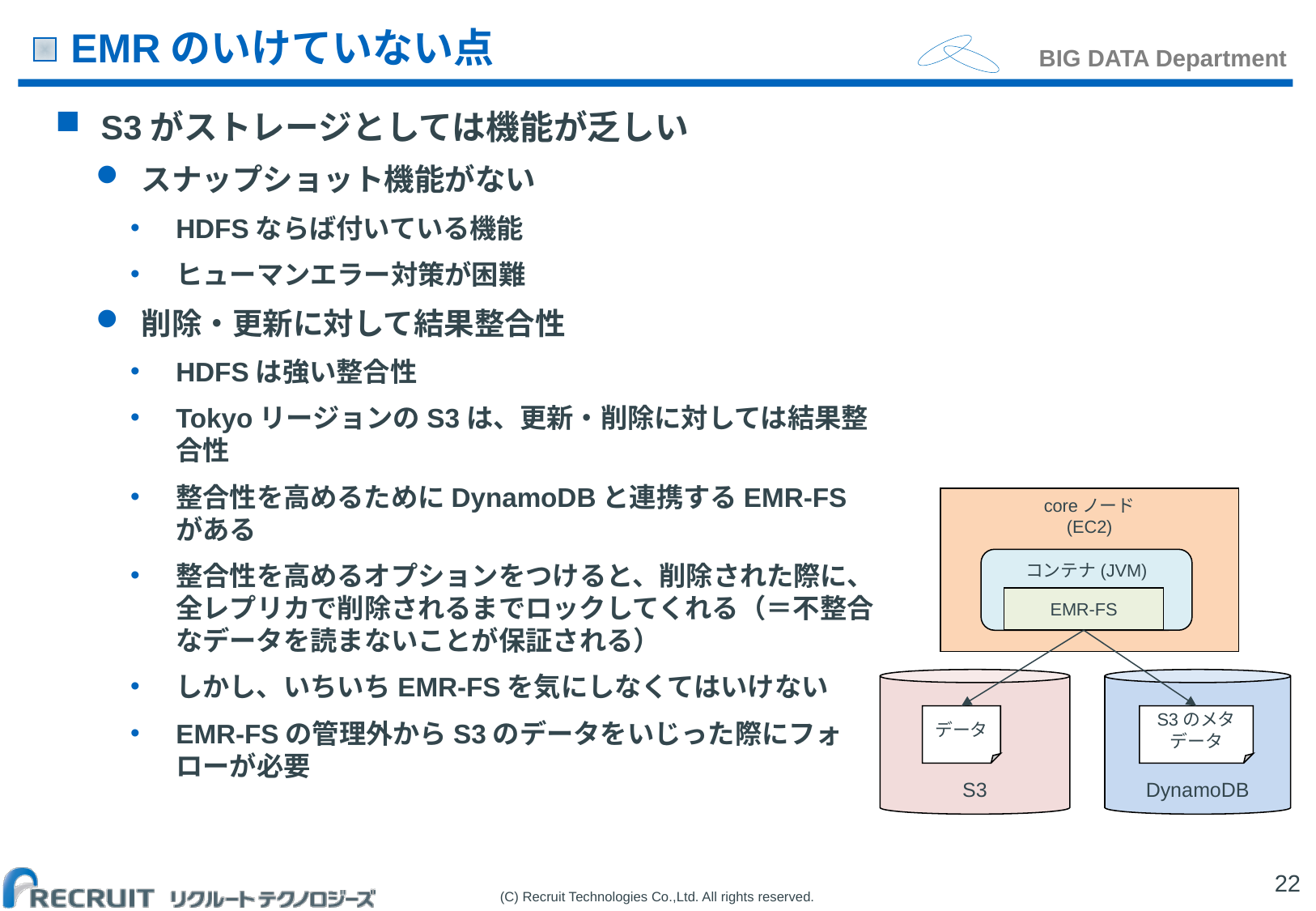

# EMRのいけていない点
S3がストレージとしては機能が乏しい
スナップショット機能がない
HDFSならば付いている機能
ヒューマンエラー対策が困難
削除・更新に対して結果整合性
HDFSは強い整合性
TokyoリージョンのS3は、更新・削除に対しては結果整合性
整合性を高めるためにDynamoDBと連携するEMR-FSがある
整合性を高めるオプションをつけると、削除された際に、全レプリカで削除されるまでロックしてくれる（＝不整合なデータを読まないことが保証される）
しかし、いちいちEMR-FSを気にしなくてはいけない
EMR-FSの管理外からS3のデータをいじった際にフォローが必要

coreノード
(EC2)
コンテナ(JVM)
EMR-FS
S3
DynamoDB
データ
S3のメタデータ
22